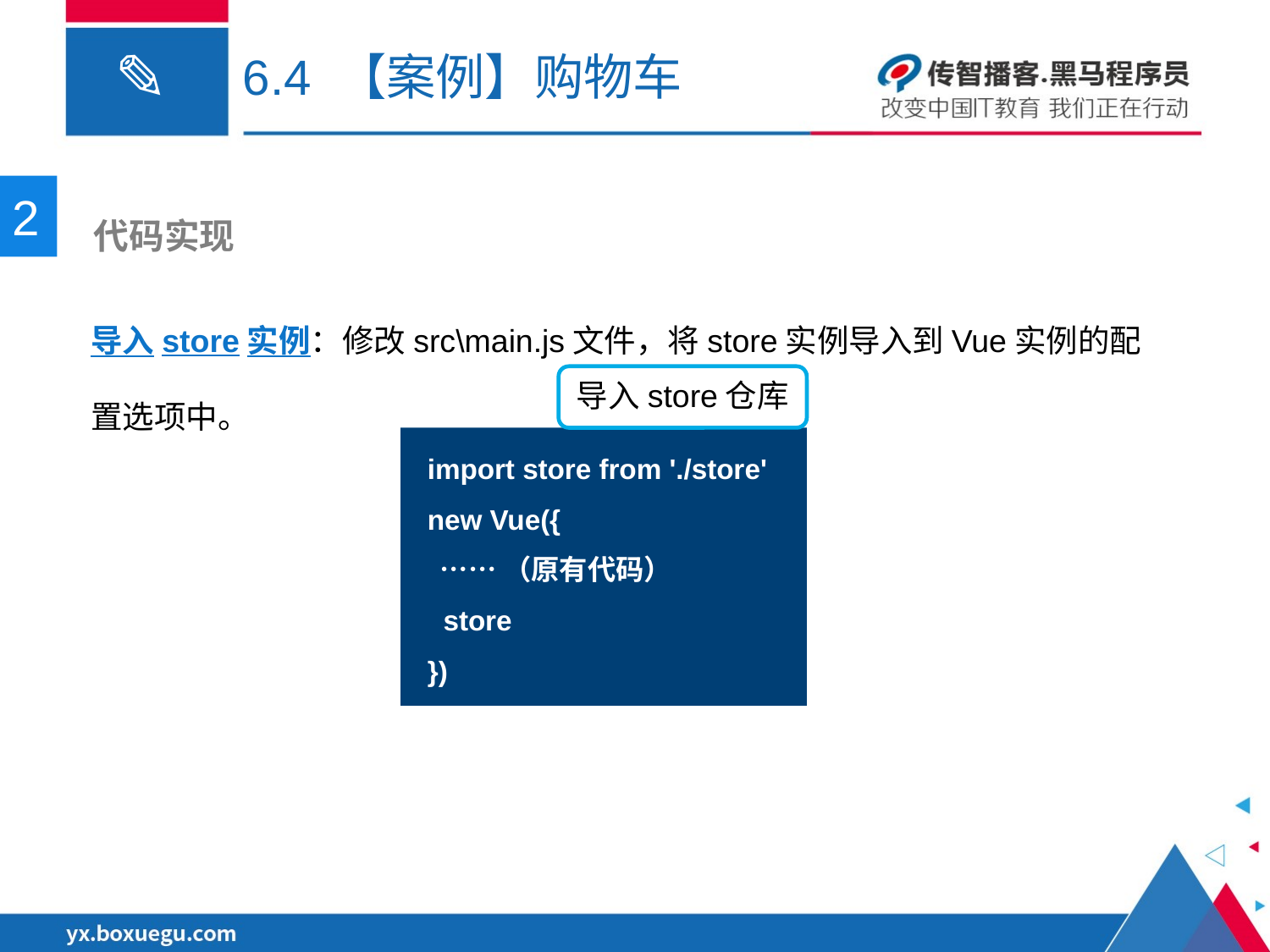

6.4 【案例】购物车

2
  代码实现
导入store实例：修改src\main.js文件，将store实例导入到Vue实例的配置选项中。
导入store仓库

import store from './store'
new Vue({
  ……（原有代码）
  store
})